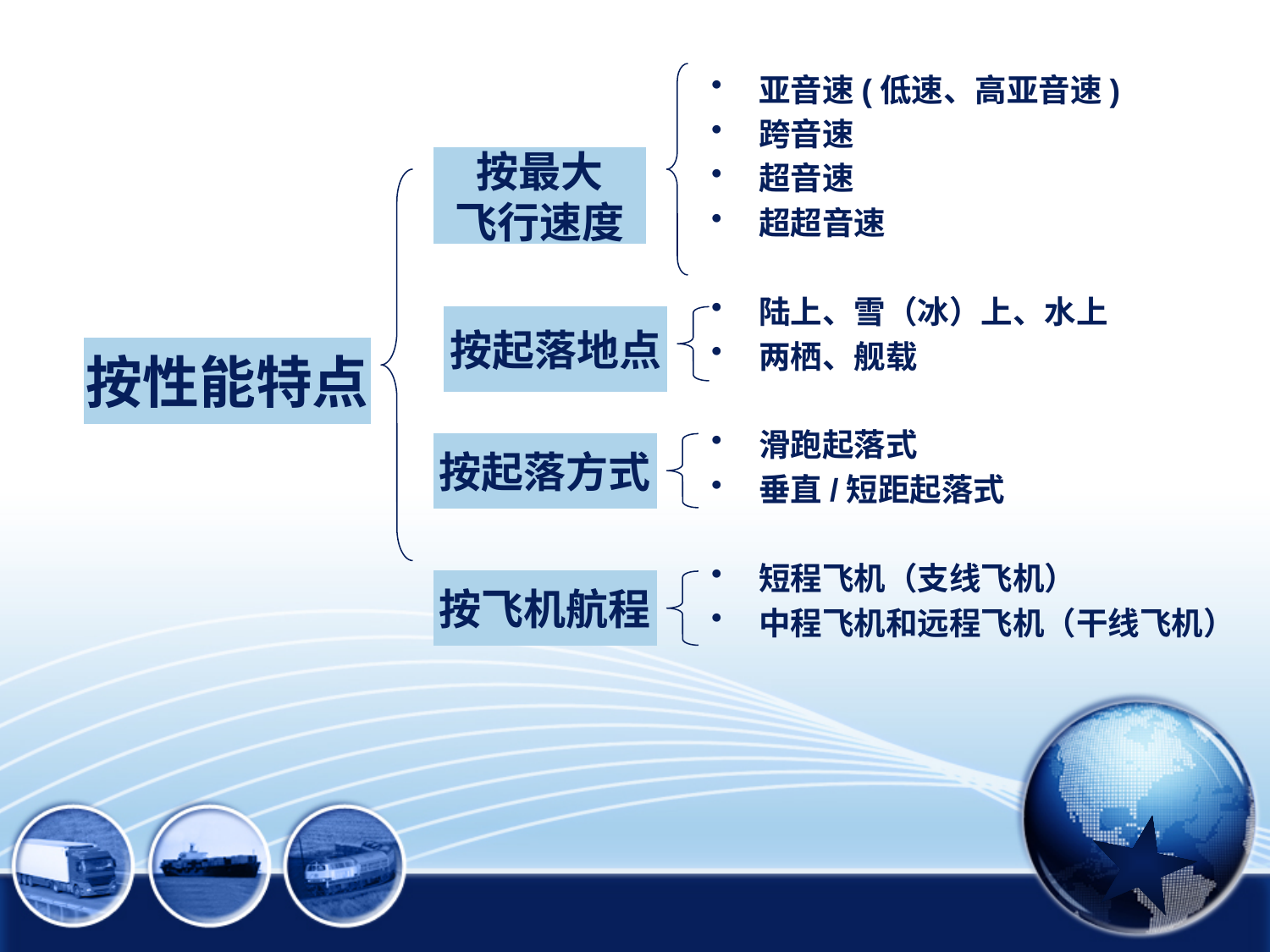

亚音速(低速、高亚音速)
跨音速
超音速
超超音速

陆上、雪（冰）上、水上
两栖、舰载

滑跑起落式
垂直/短距起落式

短程飞机（支线飞机）
中程飞机和远程飞机（干线飞机）
按最大
飞行速度

按起落地点

按性能特点
按起落方式

按飞机航程